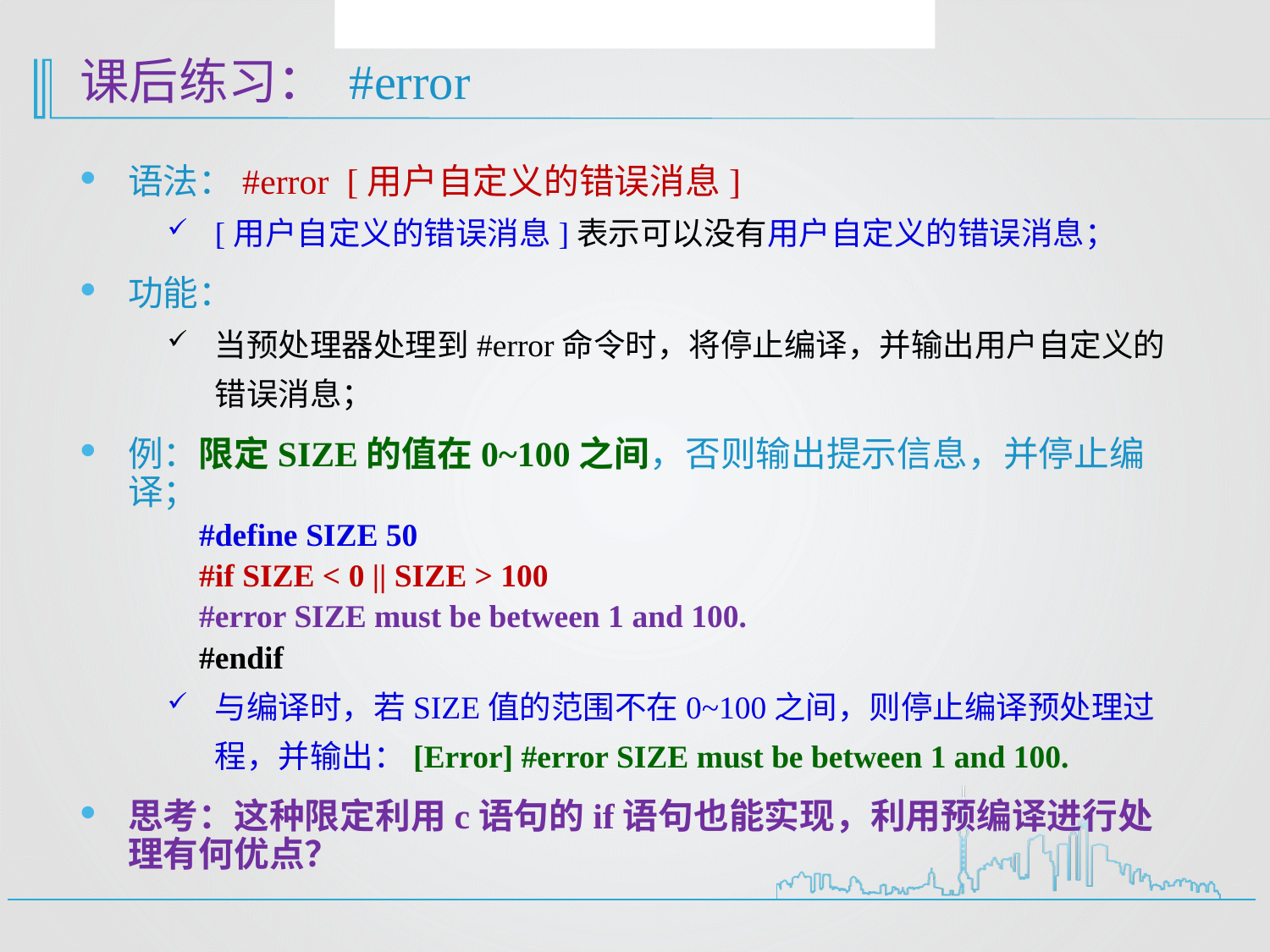

当预处理器预处理到#error命令时将停止编译并输出用户自定义的错误消息。

# 课后练习： #error
语法：#error  [用户自定义的错误消息]
[用户自定义的错误消息]表示可以没有用户自定义的错误消息；
功能：
当预处理器处理到#error命令时，将停止编译，并输出用户自定义的错误消息；
例：限定SIZE的值在0~100之间，否则输出提示信息，并停止编译；
#define SIZE 50
#if SIZE < 0 || SIZE > 100
#error SIZE must be between 1 and 100.
#endif
与编译时，若SIZE值的范围不在0~100之间，则停止编译预处理过程，并输出：[Error] #error SIZE must be between 1 and 100.
思考：这种限定利用c语句的if语句也能实现，利用预编译进行处理有何优点？